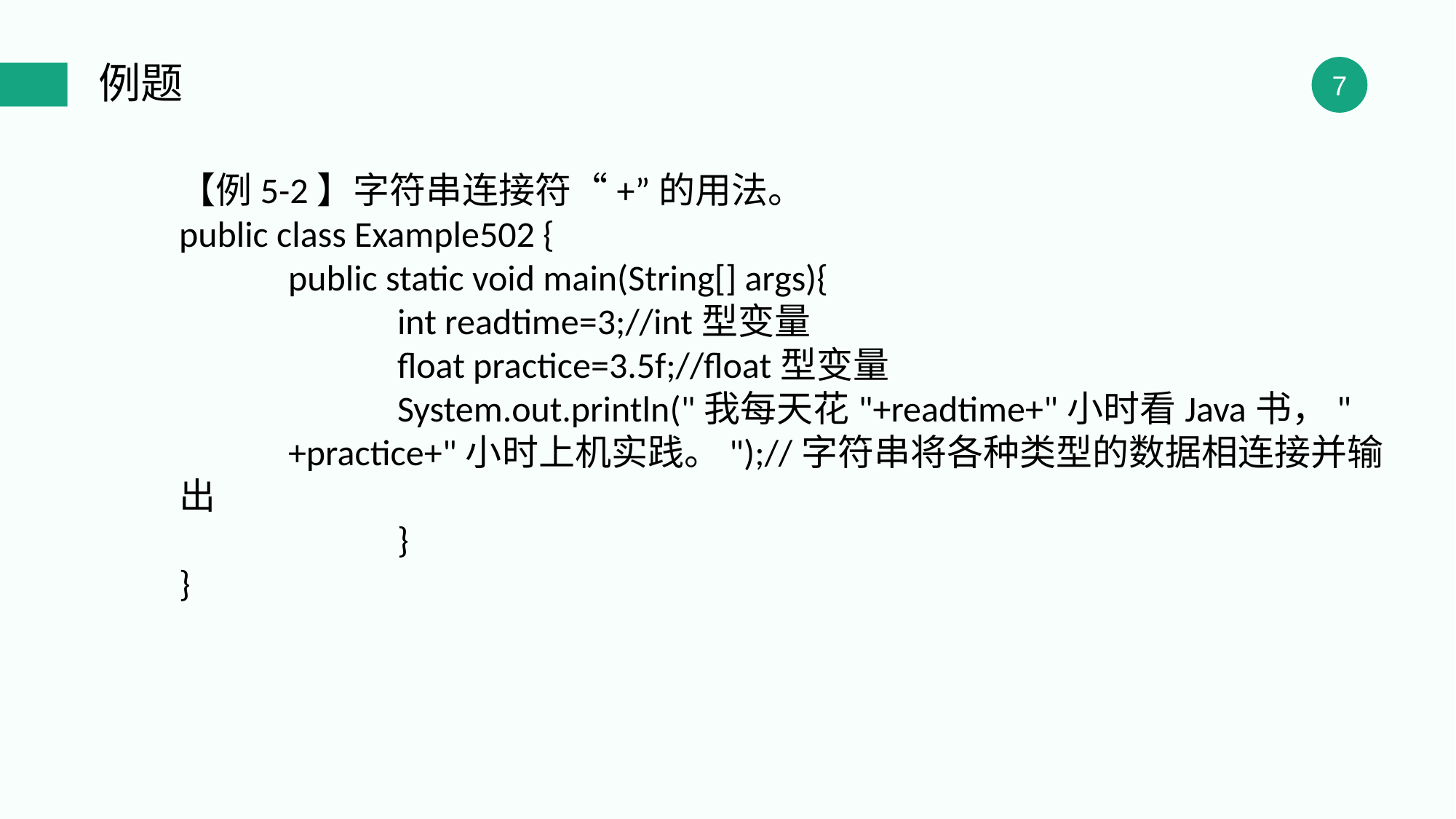

例题
【例5-2】字符串连接符“+”的用法。
public class Example502 {
	public static void main(String[] args){
		int readtime=3;//int型变量
		float practice=3.5f;//float型变量
		System.out.println("我每天花"+readtime+"小时看Java书，"
	+practice+"小时上机实践。");//字符串将各种类型的数据相连接并输出
		}
}